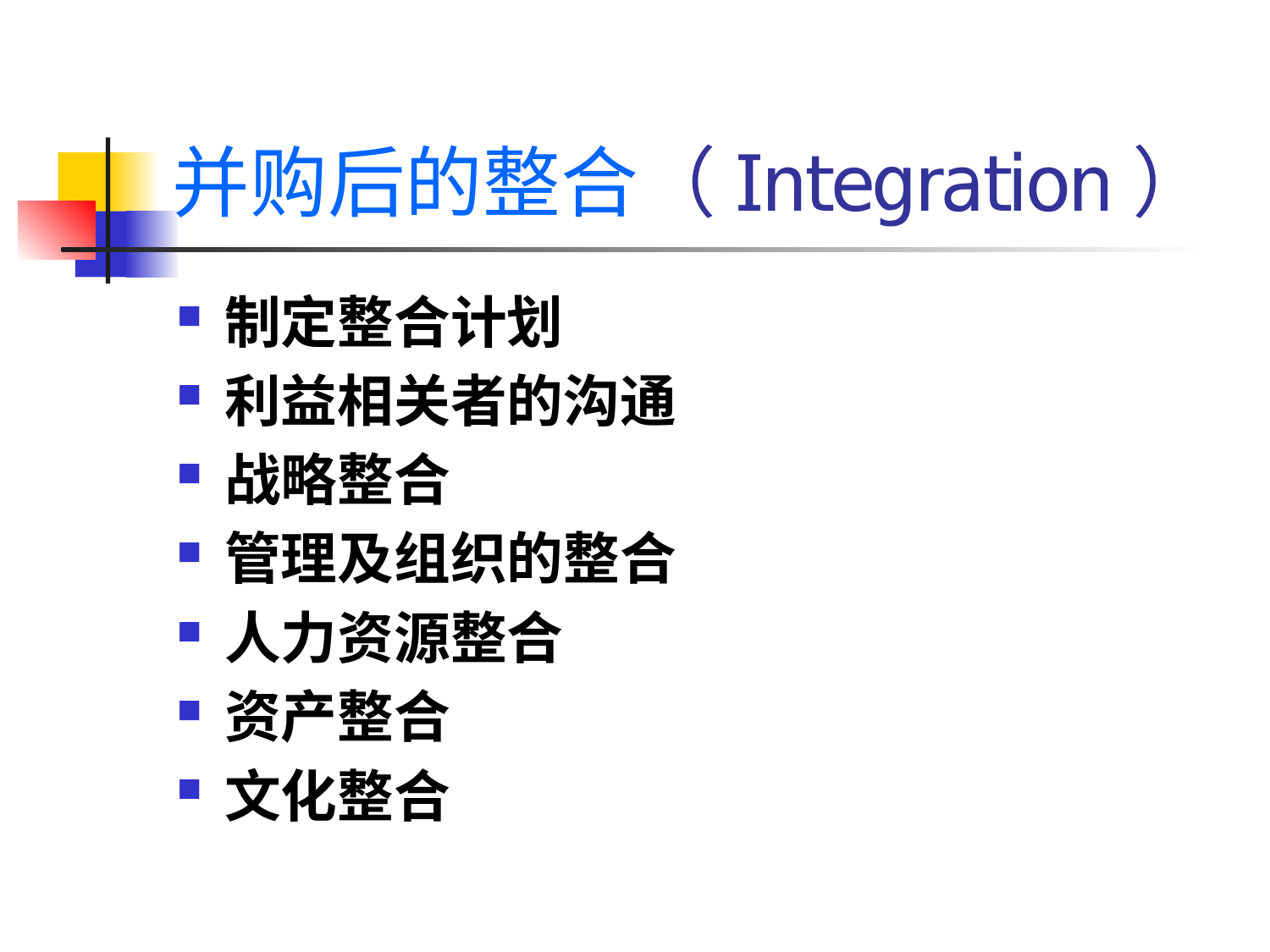

# 并购后的整合（Integration）
制定整合计划
利益相关者的沟通
战略整合
管理及组织的整合
人力资源整合
资产整合
文化整合